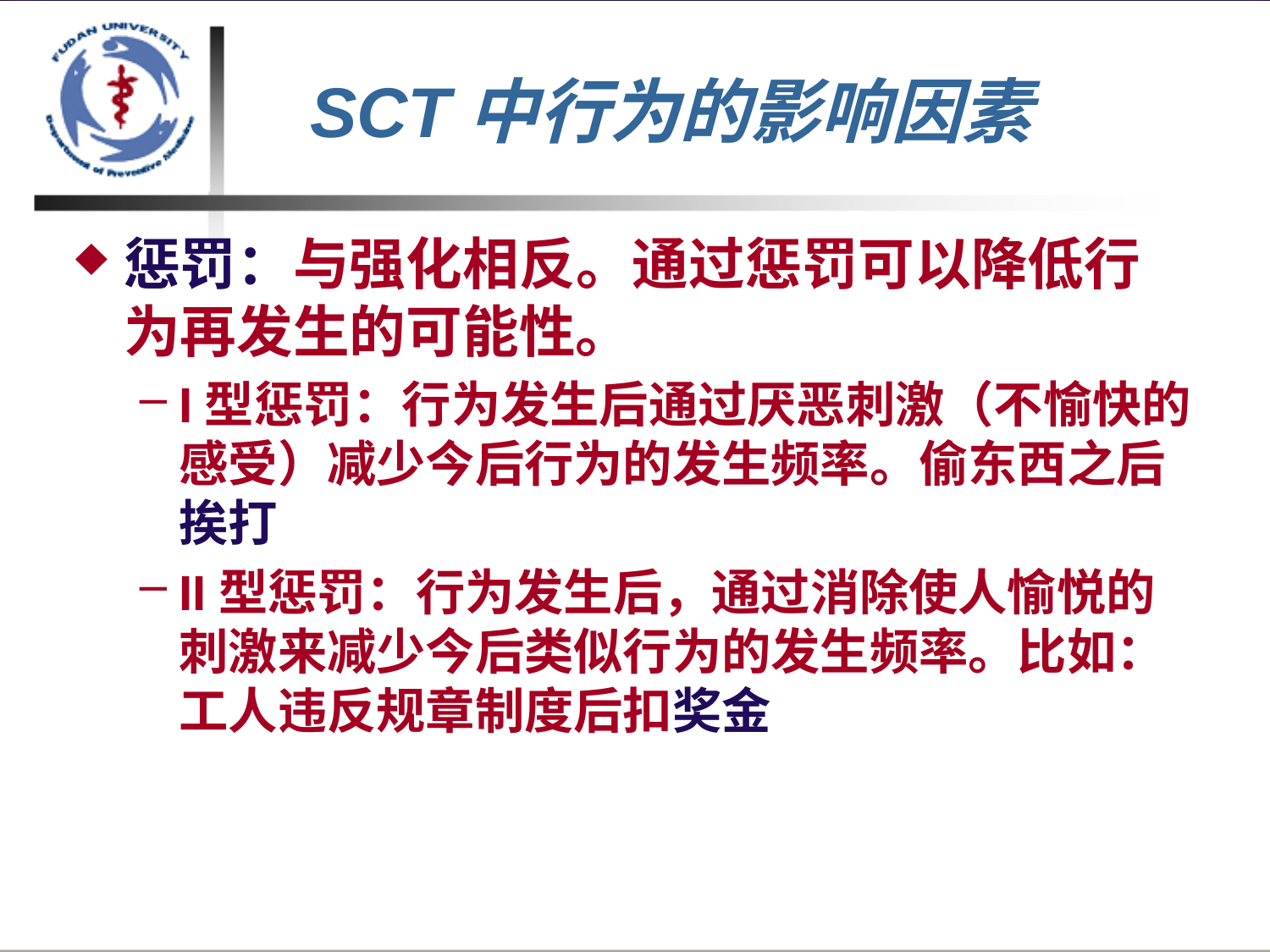

# SCT中行为的影响因素
惩罚：与强化相反。通过惩罚可以降低行为再发生的可能性。
I型惩罚：行为发生后通过厌恶刺激（不愉快的感受）减少今后行为的发生频率。偷东西之后挨打
II型惩罚：行为发生后，通过消除使人愉悦的刺激来减少今后类似行为的发生频率。比如：工人违反规章制度后扣奖金